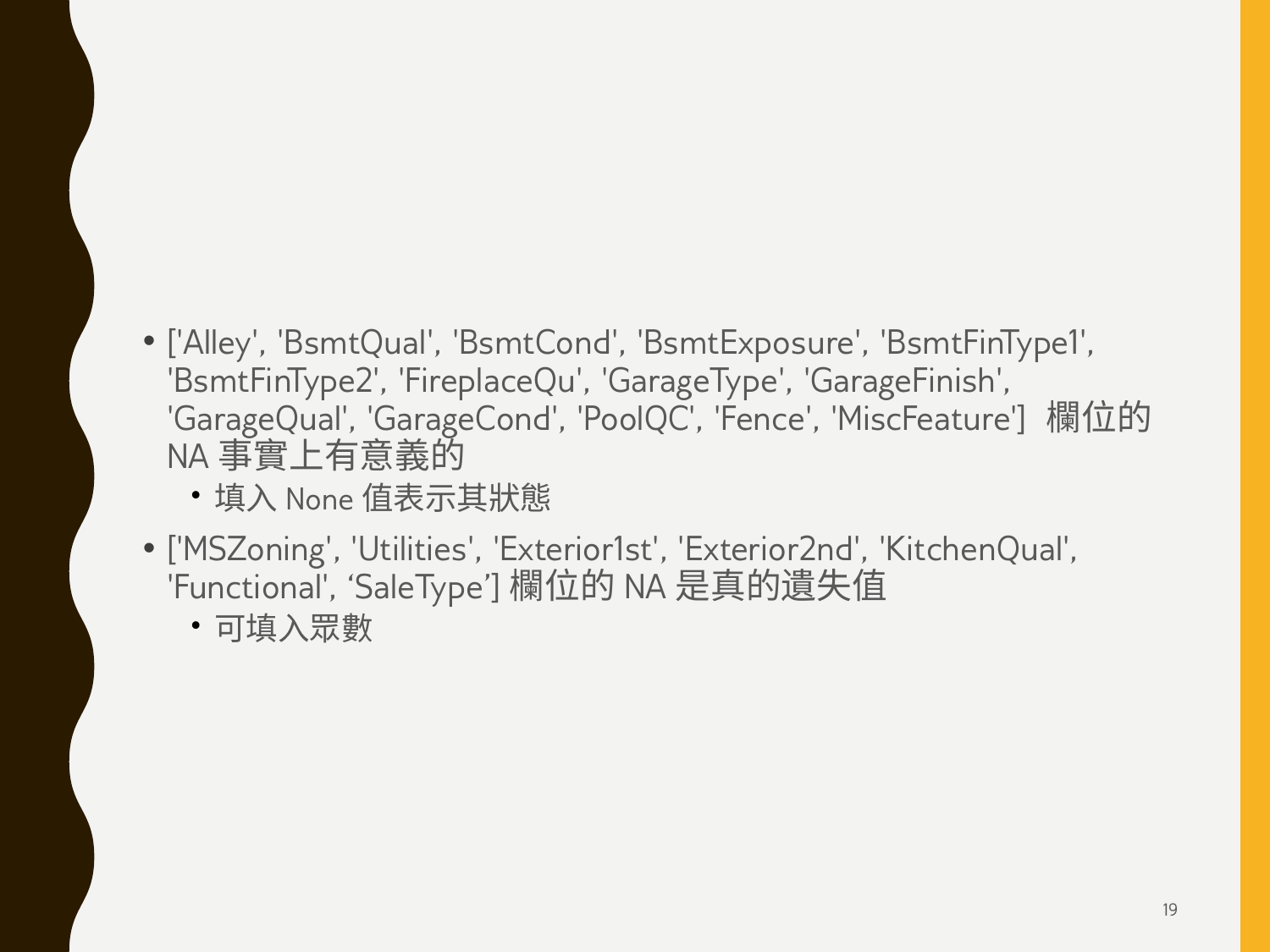

#
['Alley', 'BsmtQual', 'BsmtCond', 'BsmtExposure', 'BsmtFinType1', 'BsmtFinType2', 'FireplaceQu', 'GarageType', 'GarageFinish', 'GarageQual', 'GarageCond', 'PoolQC', 'Fence', 'MiscFeature'] 欄位的NA事實上有意義的
填入None值表示其狀態
['MSZoning', 'Utilities', 'Exterior1st', 'Exterior2nd', 'KitchenQual', 'Functional', ‘SaleType’]欄位的NA是真的遺失值
可填入眾數
19